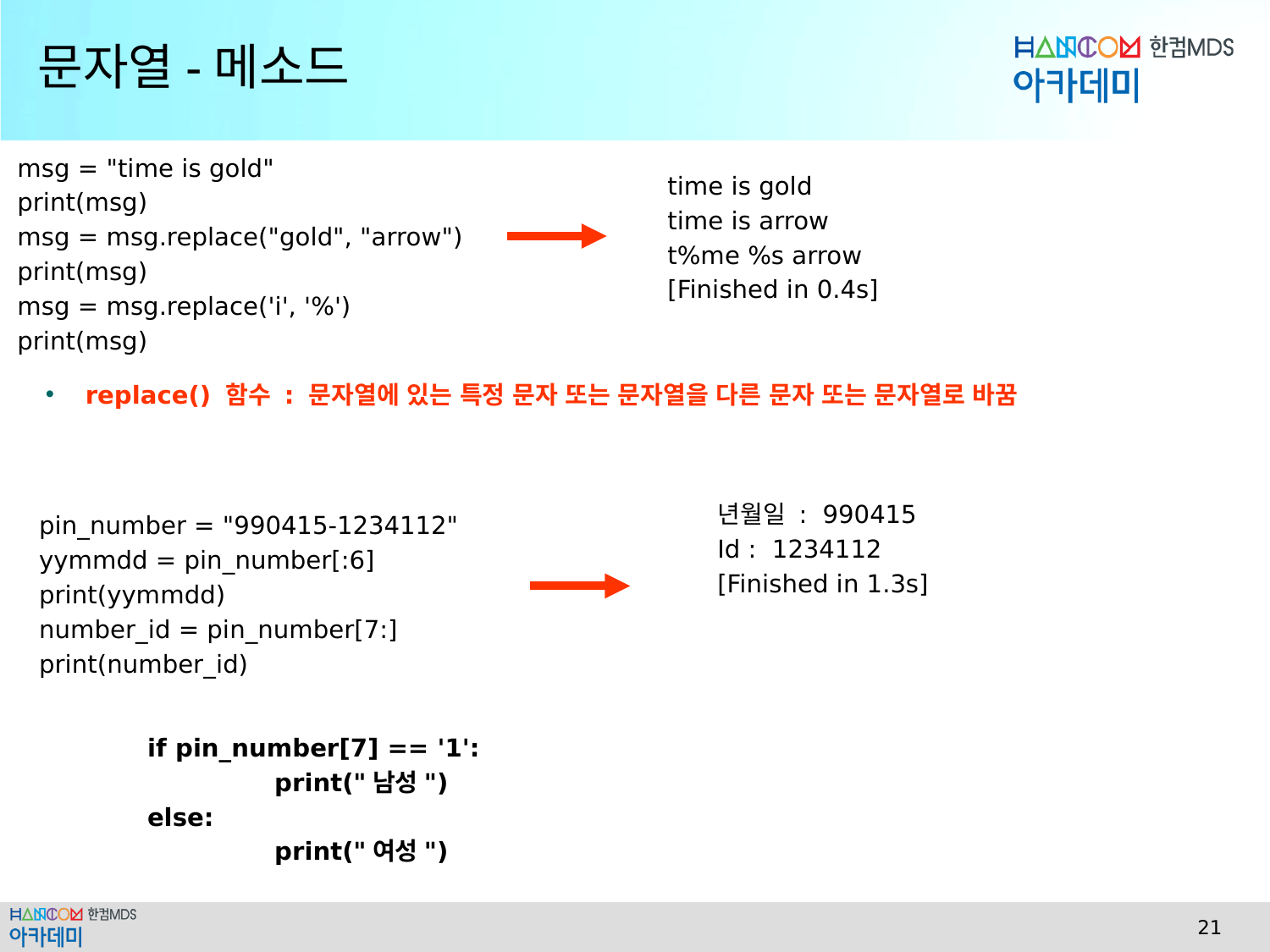

# 문자열-메소드
msg = "time is gold"
print(msg)
msg = msg.replace("gold", "arrow")
print(msg)
msg = msg.replace('i', '%')
print(msg)
time is gold
time is arrow
t%me %s arrow
[Finished in 0.4s]
replace() 함수 : 문자열에 있는 특정 문자 또는 문자열을 다른 문자 또는 문자열로 바꿈
년월일 :  990415
Id :  1234112
[Finished in 1.3s]
pin_number = "990415-1234112"
yymmdd = pin_number[:6]
print(yymmdd)
number_id = pin_number[7:]
print(number_id)
if pin_number[7] == '1':
	print("남성")
else:
	print("여성")
                               21